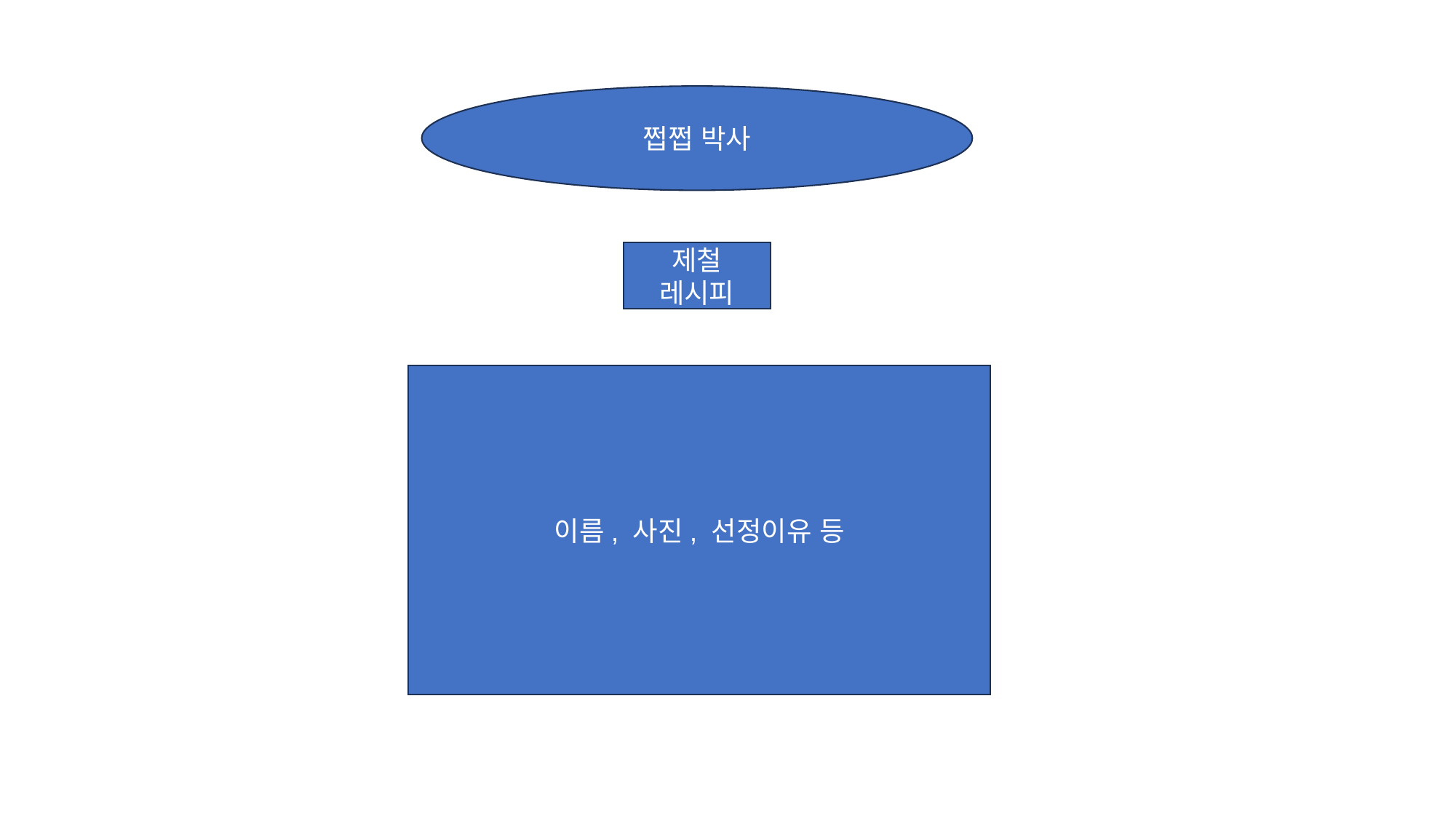

#
쩝쩝 박사

제철
레시피
이름, 사진, 선정이유 등